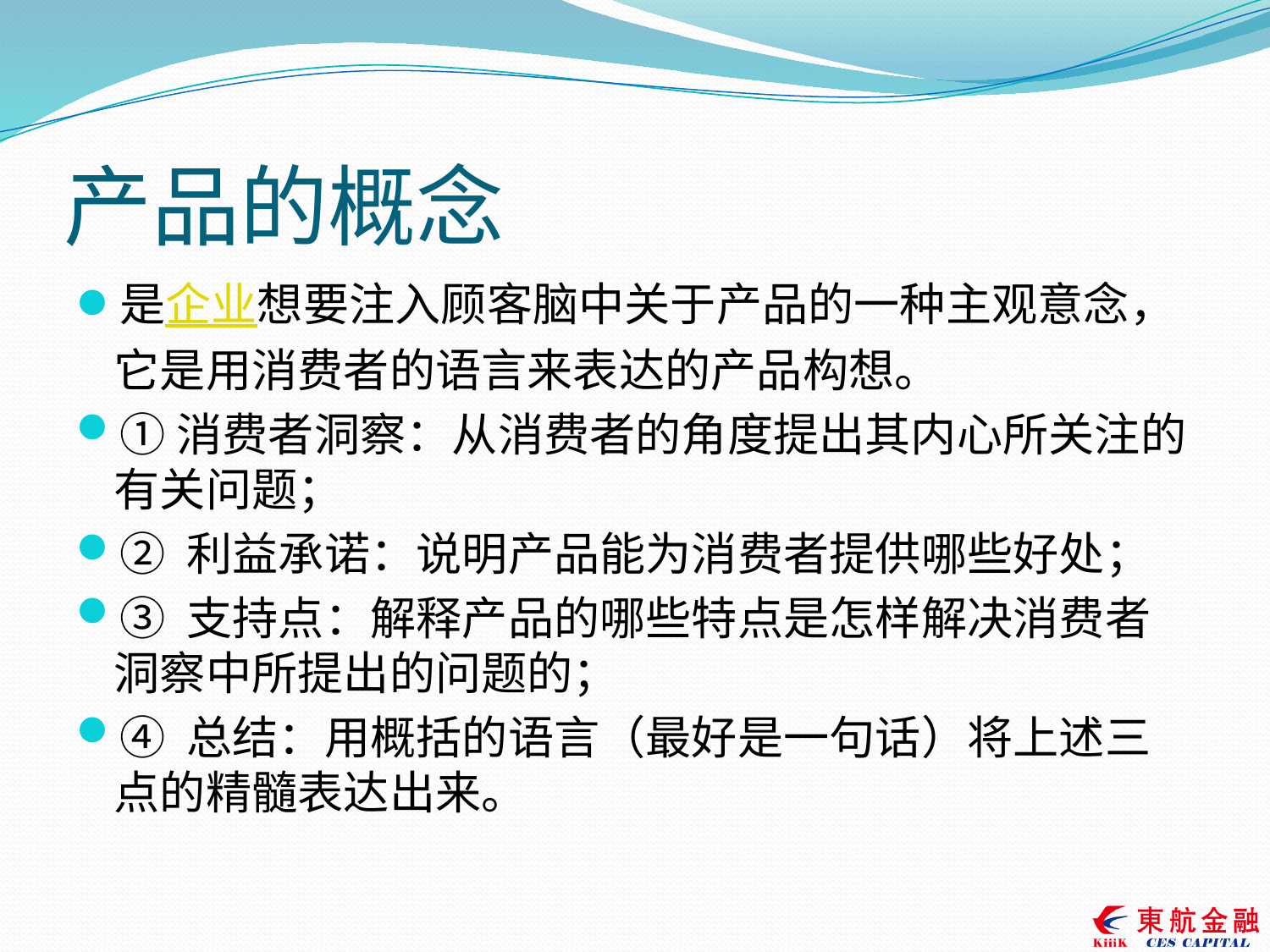

# 产品的概念
是企业想要注入顾客脑中关于产品的一种主观意念，它是用消费者的语言来表达的产品构想。
①消费者洞察：从消费者的角度提出其内心所关注的有关问题；
② 利益承诺：说明产品能为消费者提供哪些好处；
③ 支持点：解释产品的哪些特点是怎样解决消费者洞察中所提出的问题的；
④ 总结：用概括的语言（最好是一句话）将上述三点的精髓表达出来。